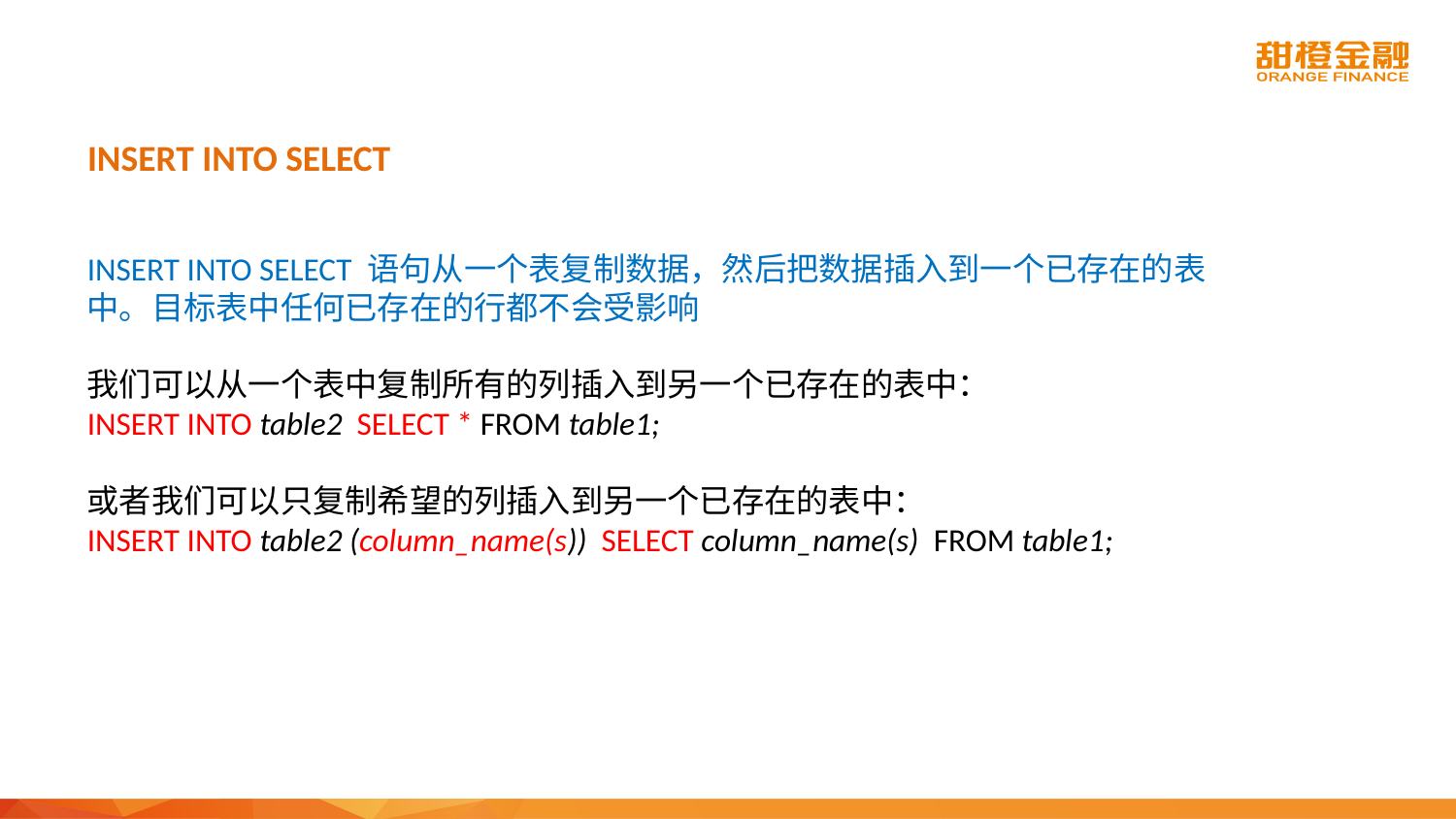

# INSERT INTO SELECT
INSERT INTO SELECT 语句从一个表复制数据，然后把数据插入到一个已存在的表中。目标表中任何已存在的行都不会受影响

我们可以从一个表中复制所有的列插入到另一个已存在的表中：
INSERT INTO table2  SELECT * FROM table1;

或者我们可以只复制希望的列插入到另一个已存在的表中：
INSERT INTO table2 (column_name(s))  SELECT column_name(s)  FROM table1;